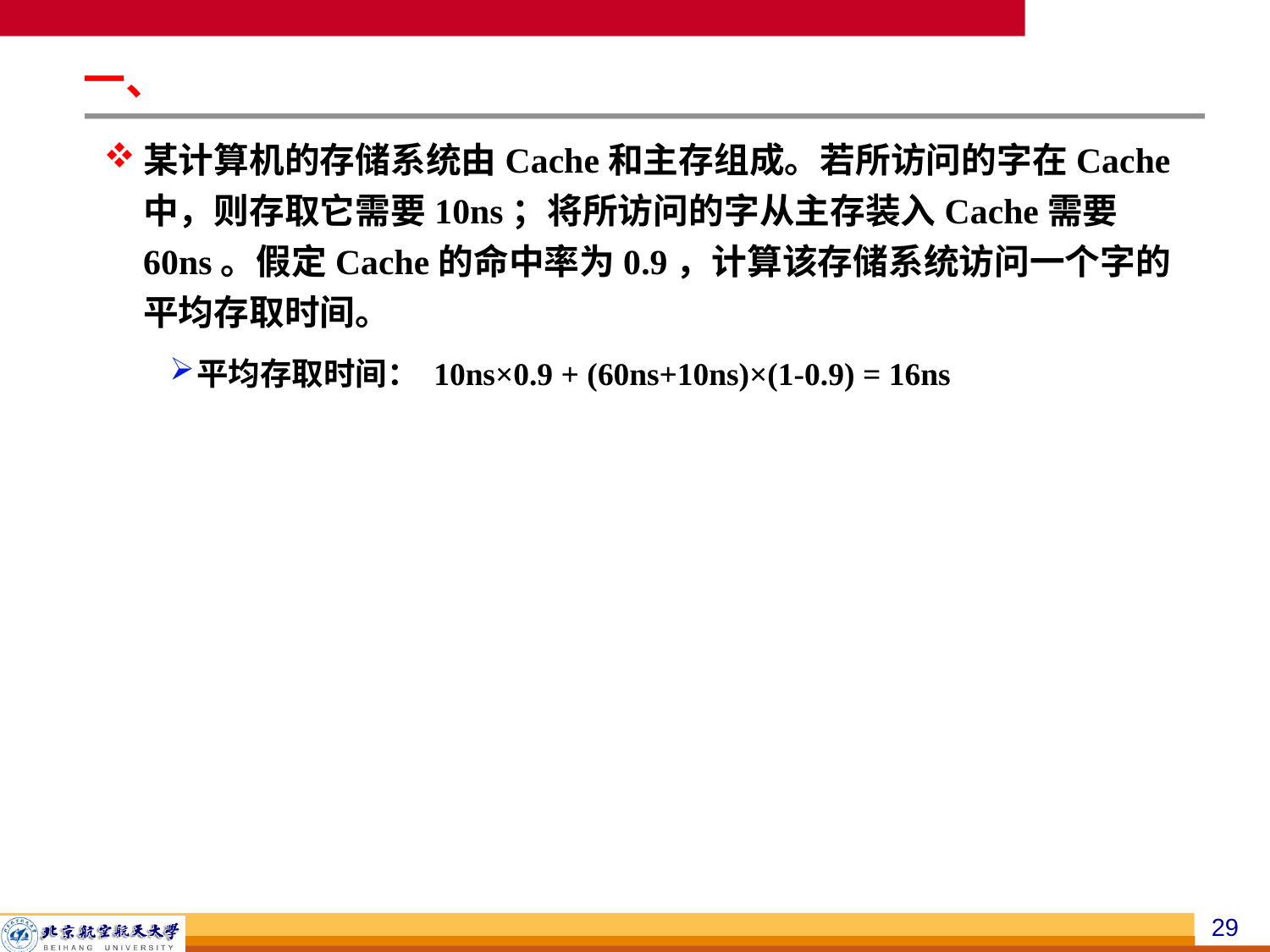

一、
某计算机的存储系统由Cache和主存组成。若所访问的字在Cache中，则存取它需要10ns；将所访问的字从主存装入Cache需要60ns。假定Cache的命中率为0.9，计算该存储系统访问一个字的平均存取时间。
平均存取时间： 10ns×0.9 + (60ns+10ns)×(1-0.9) = 16ns